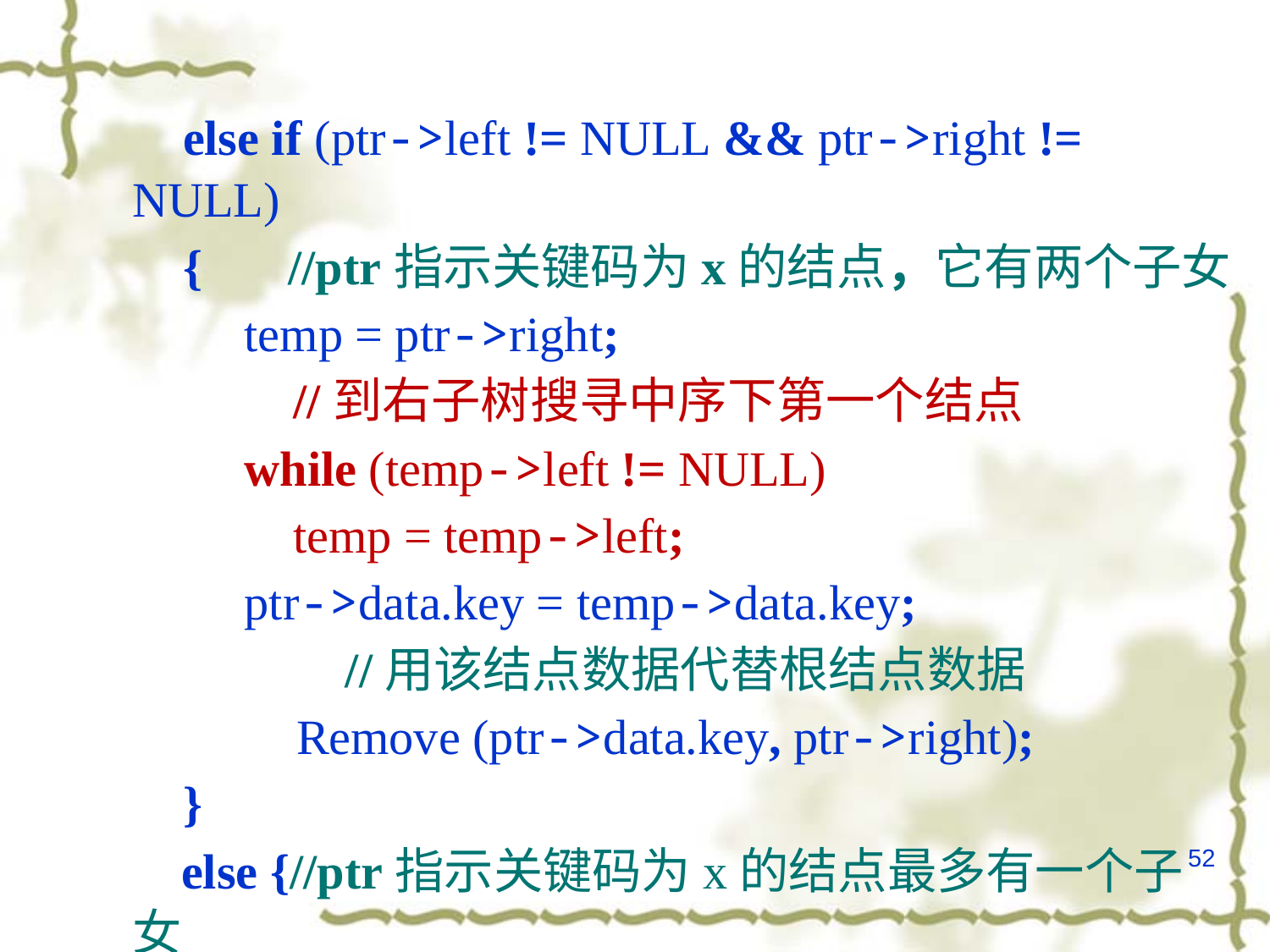

else if (ptr->left != NULL && ptr->right != NULL)
        {       //ptr指示关键码为x的结点，它有两个子女
             temp = ptr->right;
                 //到右子树搜寻中序下第一个结点
             while (temp->left != NULL)
                 temp = temp->left;
             ptr->data.key = temp->data.key;
 		       //用该结点数据代替根结点数据
		   Remove (ptr->data.key, ptr->right);
        }
	    else {//ptr指示关键码为x的结点最多有一个子女
52